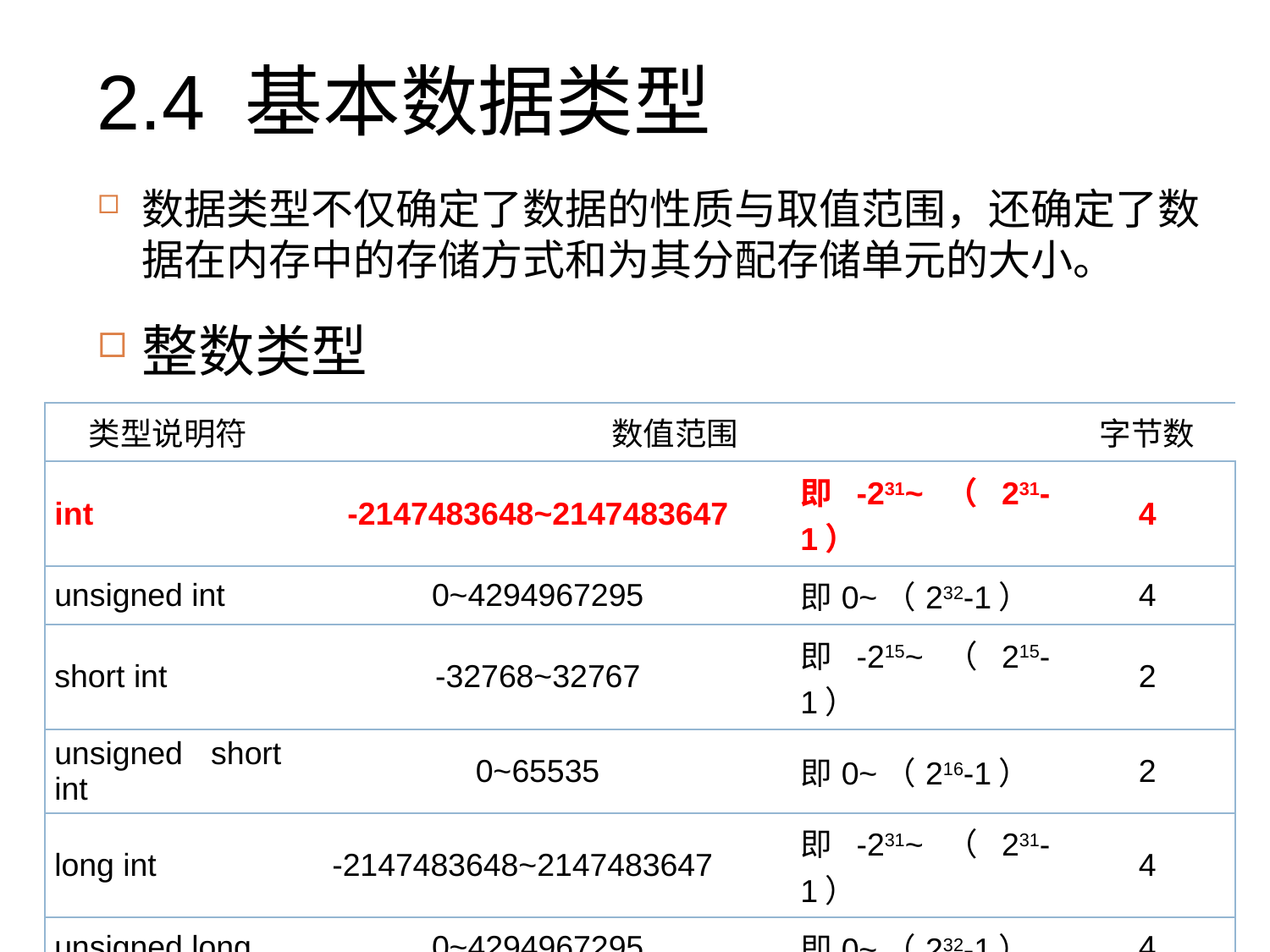

# 2.4 基本数据类型
数据类型不仅确定了数据的性质与取值范围，还确定了数据在内存中的存储方式和为其分配存储单元的大小。
整数类型
| 类型说明符 | 数值范围 |  | 字节数 |
| --- | --- | --- | --- |
| int | -2147483648~2147483647 | 即-231~（231-1） | 4 |
| unsigned int | 0~4294967295 | 即0~（232-1） | 4 |
| short int | -32768~32767 | 即-215~（215-1） | 2 |
| unsigned short int | 0~65535 | 即0~（216-1） | 2 |
| long int | -2147483648~2147483647 | 即-231~（231-1） | 4 |
| unsigned long | 0~4294967295 | 即0~（232-1） | 4 |
| long long int | -9223372036854775808 ~9223372036854775807 | 即-263~（263-1） | 8 |
| unsigned long long | 0~18446744073709551615 | 即0~（264-1） | 8 |